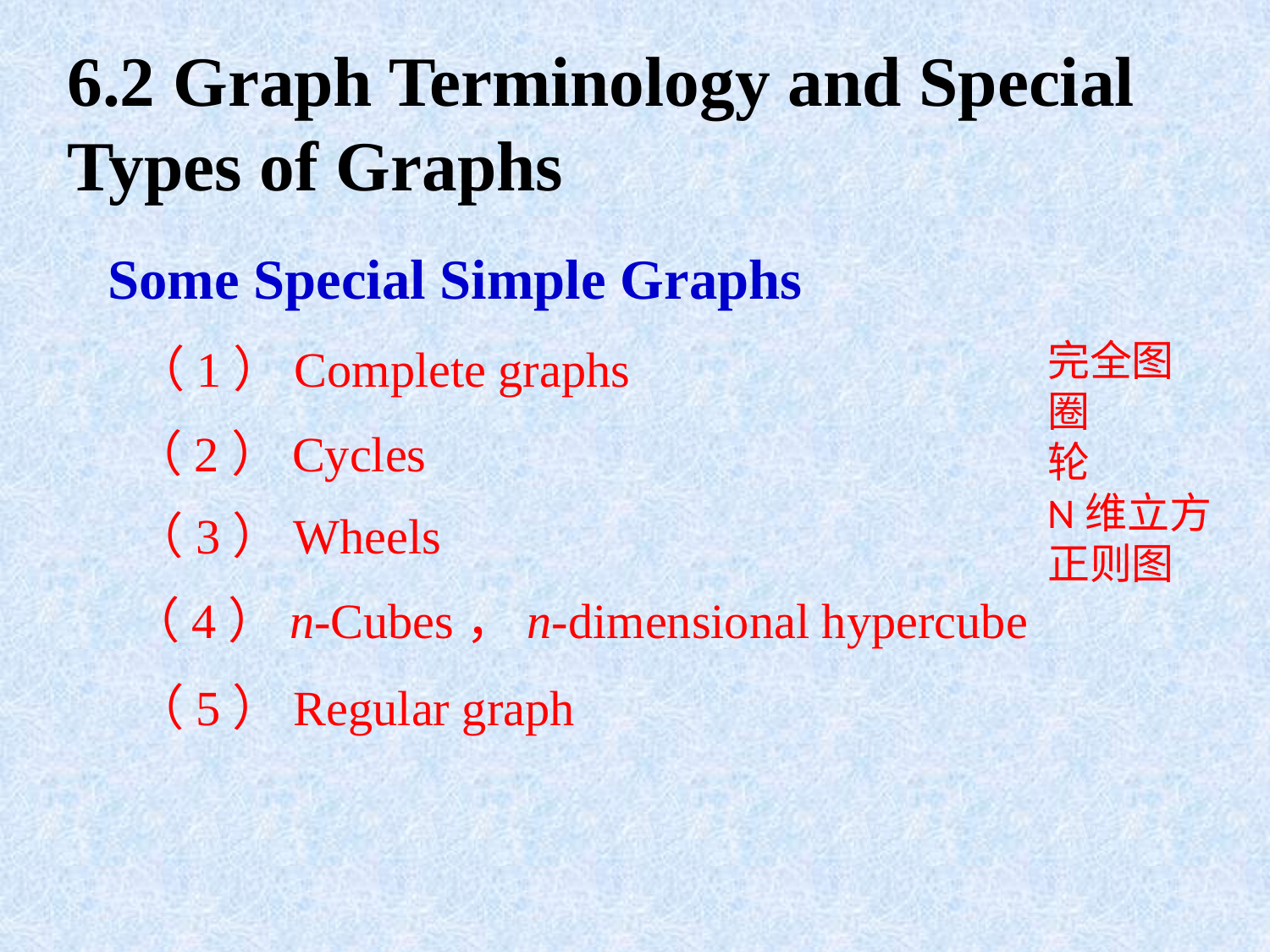

6.2 Graph Terminology and Special Types of Graphs
Some Special Simple Graphs
完全图
圈
轮
N维立方
正则图

（1）Complete graphs
（2）Cycles
（3）Wheels
（4）n-Cubes，n-dimensional hypercube
（5）Regular graph